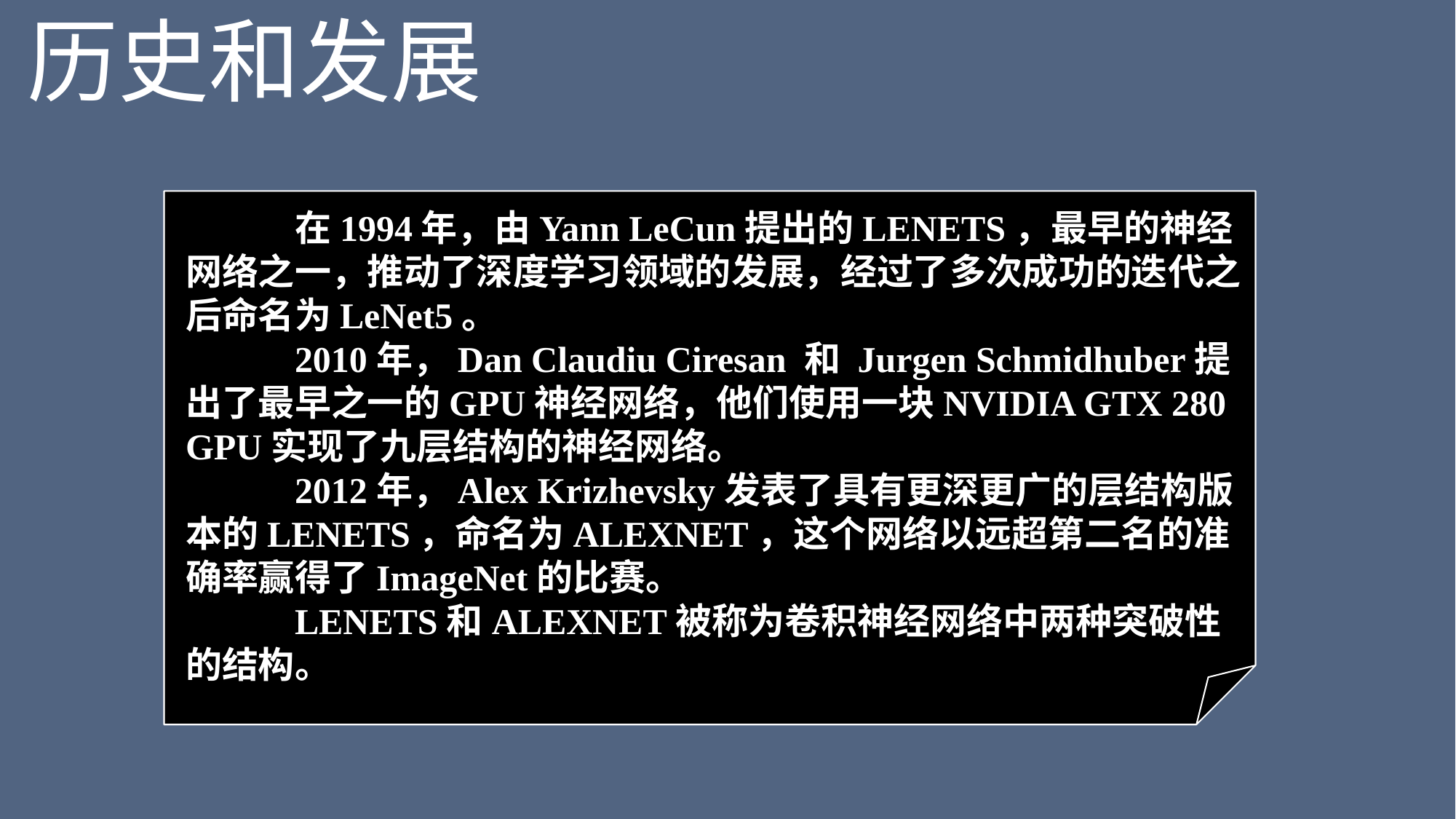

# 历史和发展
	在1994年，由Yann LeCun提出的LENETS，最早的神经网络之一，推动了深度学习领域的发展，经过了多次成功的迭代之后命名为LeNet5。
	2010年，Dan Claudiu Ciresan 和 Jurgen Schmidhuber提出了最早之一的GPU神经网络，他们使用一块NVIDIA GTX 280 GPU实现了九层结构的神经网络。
	2012年，Alex Krizhevsky发表了具有更深更广的层结构版本的LENETS，命名为ALEXNET，这个网络以远超第二名的准确率赢得了ImageNet的比赛。
	LENETS和ALEXNET被称为卷积神经网络中两种突破性的结构。